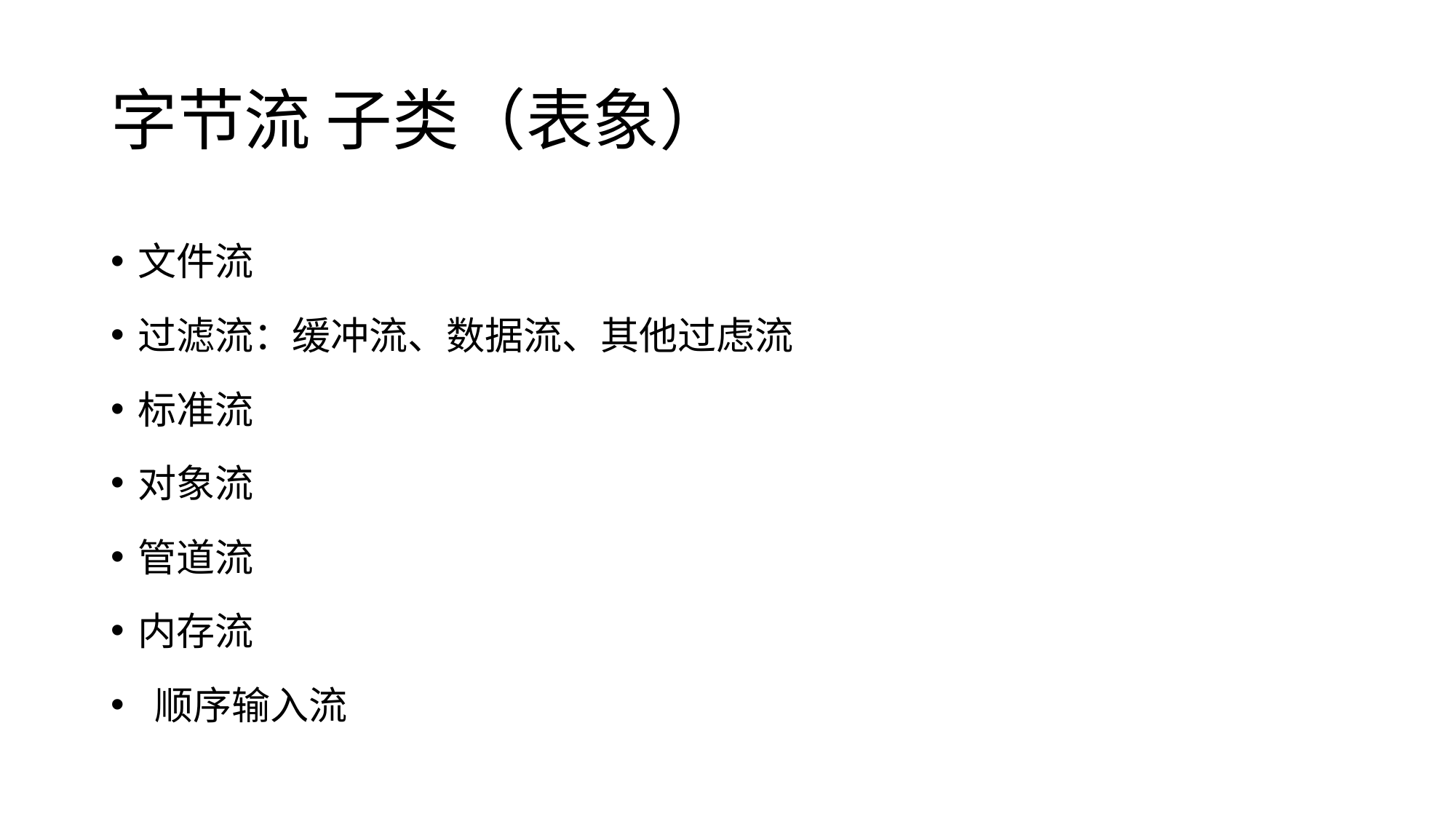

# 字节流 子类（表象）
文件流
过滤流：缓冲流、数据流、其他过虑流
标准流
对象流
管道流
内存流
 顺序输入流